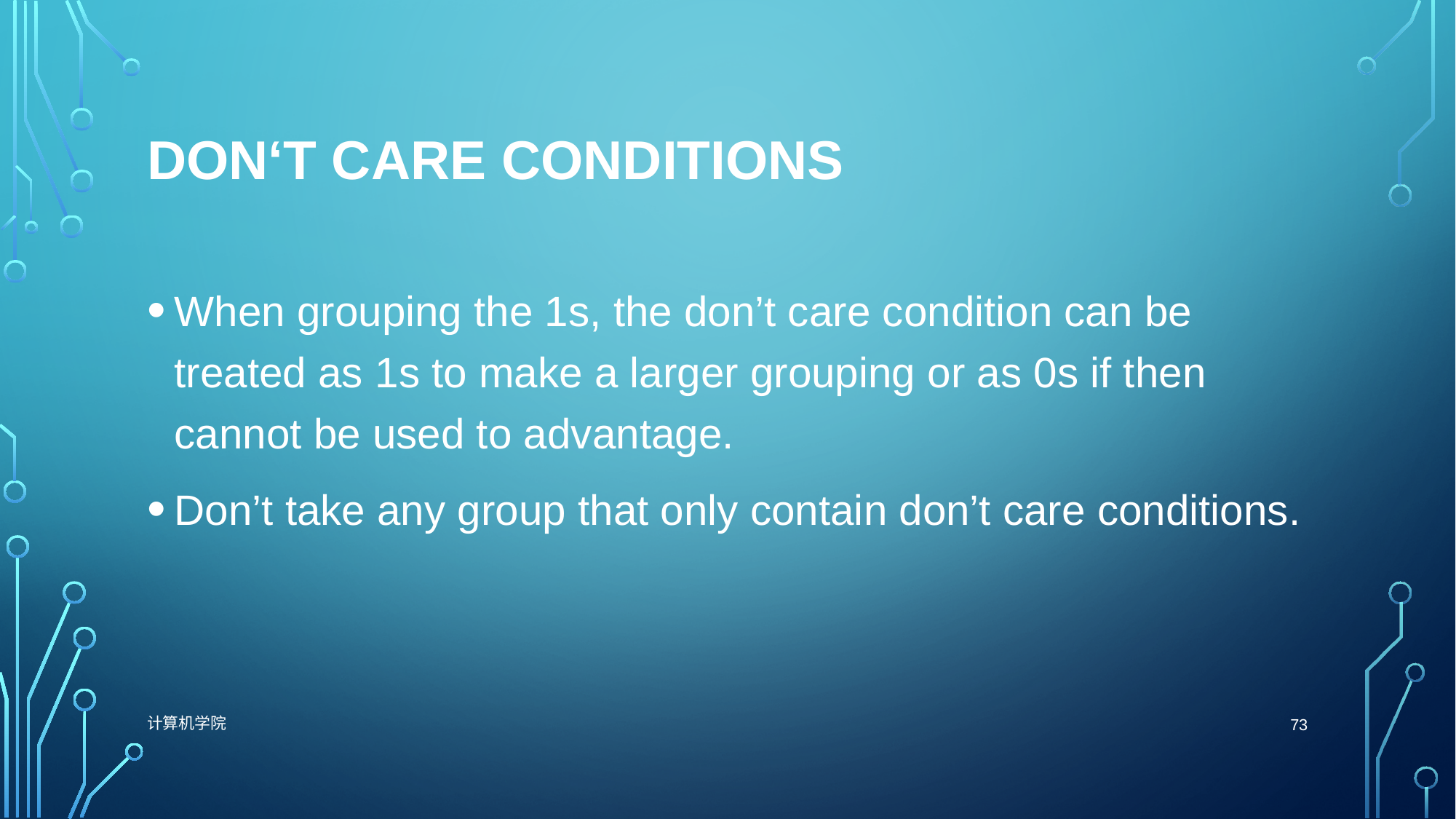

# Don‘t Care Conditions
When grouping the 1s, the don’t care condition can be treated as 1s to make a larger grouping or as 0s if then cannot be used to advantage.
Don’t take any group that only contain don’t care conditions.
73
计算机学院